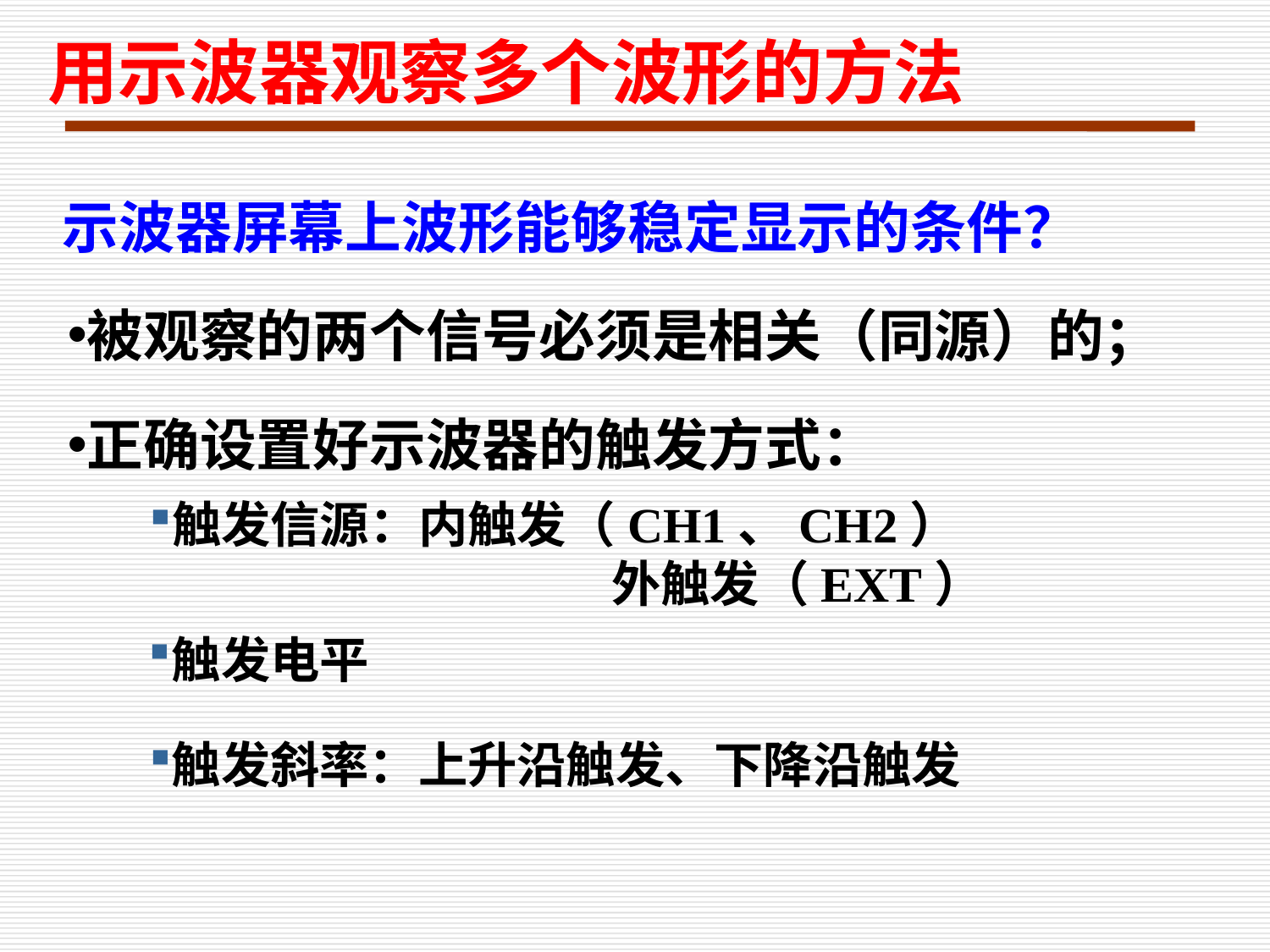

用示波器观察多个波形的方法

示波器屏幕上波形能够稳定显示的条件？
被观察的两个信号必须是相关（同源）的；
正确设置好示波器的触发方式：
触发信源：内触发（CH1、CH2）
                      外触发（EXT）
触发电平
触发斜率：上升沿触发、下降沿触发